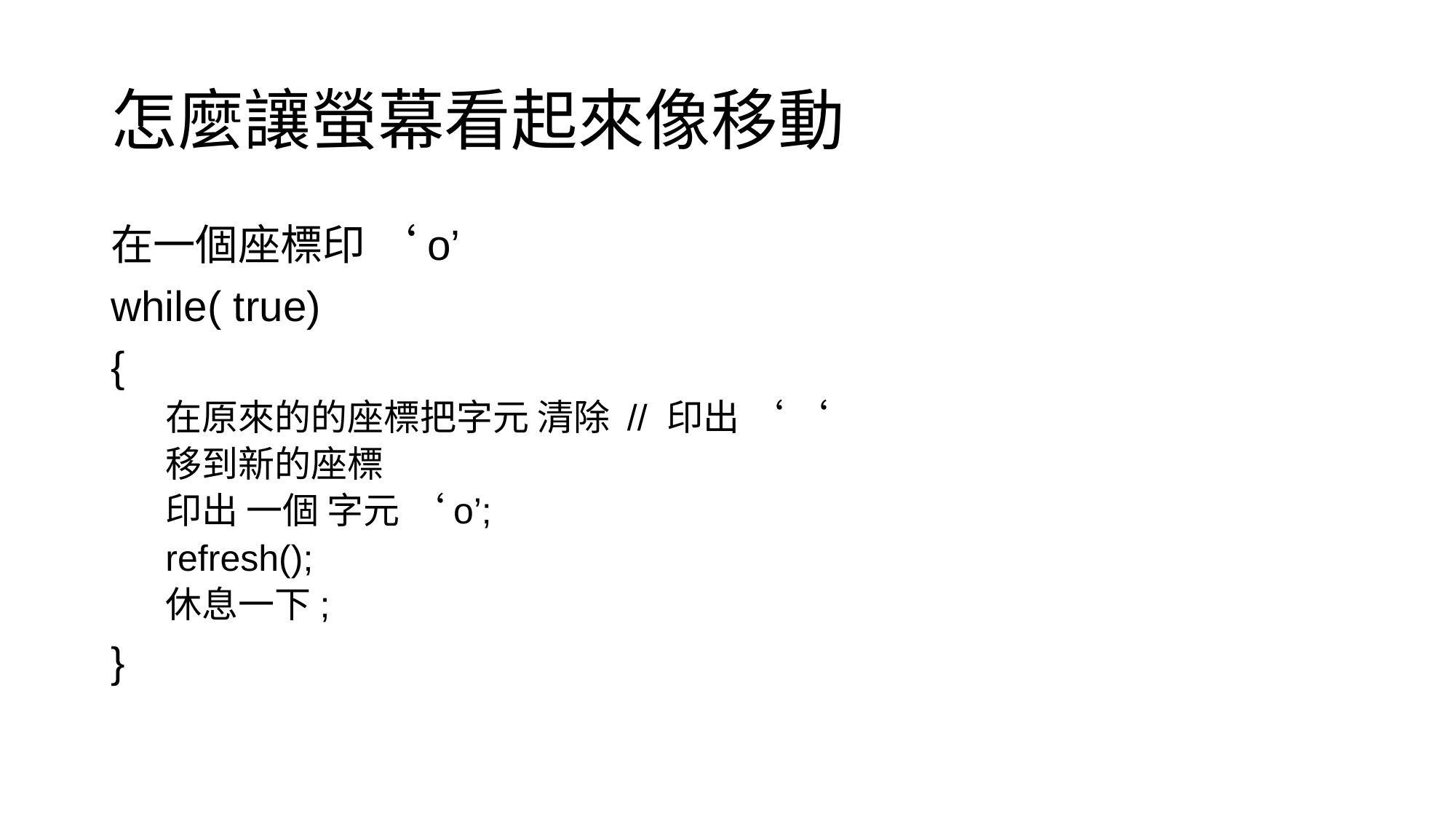

# 怎麼讓螢幕看起來像移動
在一個座標印 ‘o’
while( true)
{
在原來的的座標把字元 清除 // 印出 ‘ ‘
移到新的座標
印出 一個 字元 ‘o’;
refresh();
休息一下;
}